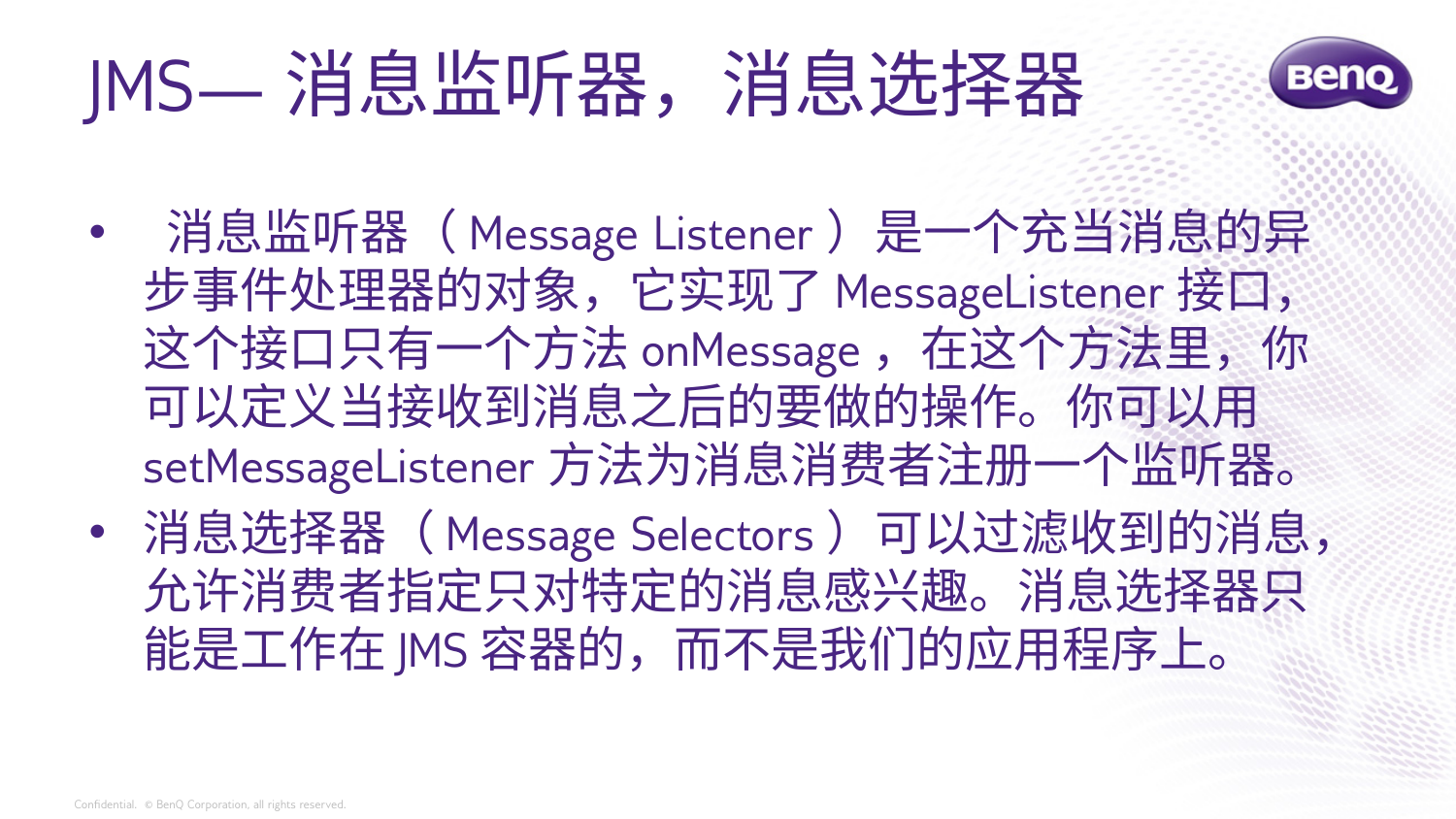

JMS—消息监听器，消息选择器
 消息监听器（Message Listener）是一个充当消息的异步事件处理器的对象，它实现了MessageListener接口，这个接口只有一个方法onMessage，在这个方法里，你可以定义当接收到消息之后的要做的操作。你可以用setMessageListener方法为消息消费者注册一个监听器。
消息选择器（Message Selectors）可以过滤收到的消息，允许消费者指定只对特定的消息感兴趣。消息选择器只能是工作在JMS容器的，而不是我们的应用程序上。